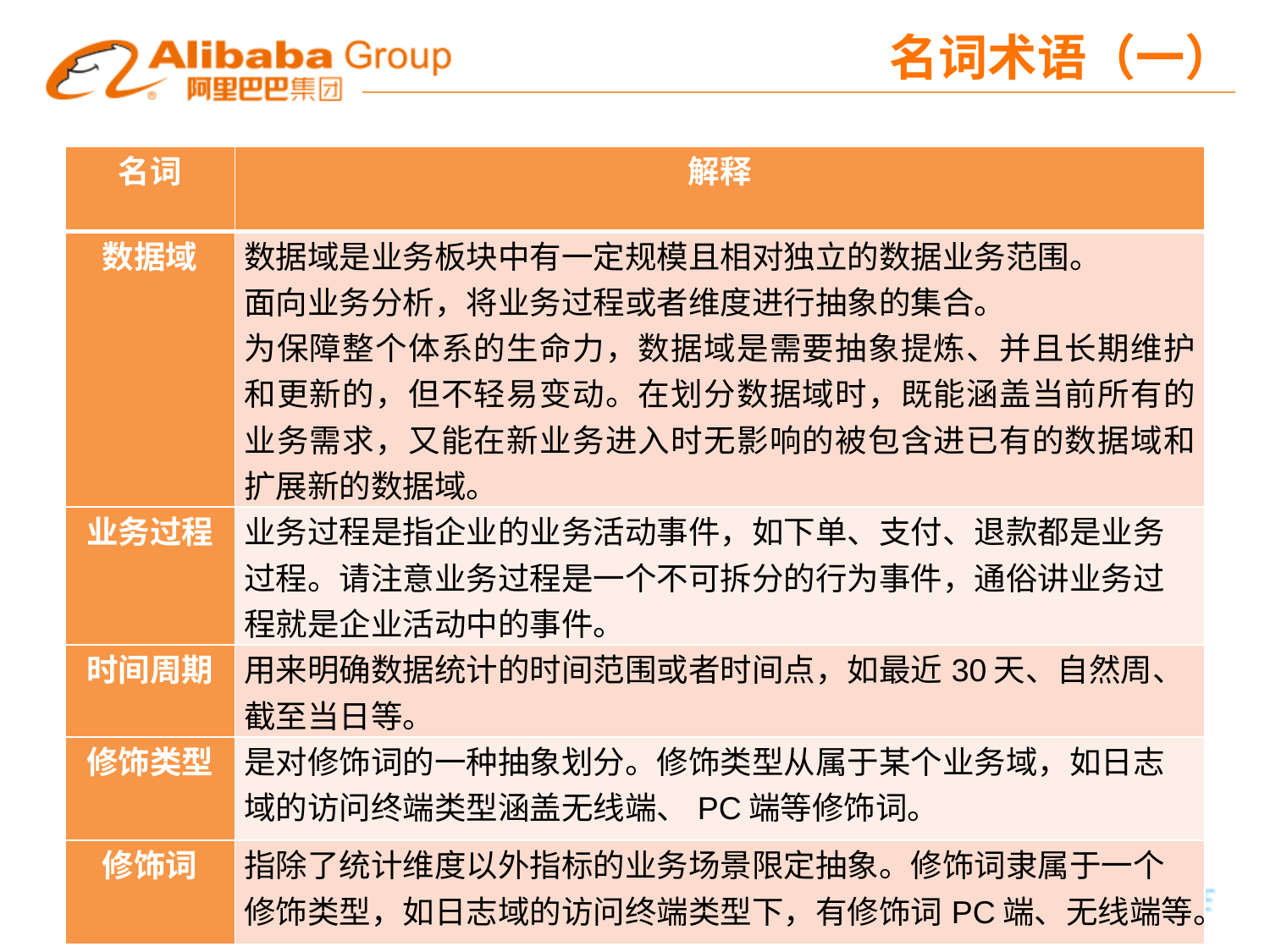

名词术语（一）
| 名词 | 解释 |
| --- | --- |
| 数据域 | 数据域是业务板块中有一定规模且相对独立的数据业务范围。 面向业务分析，将业务过程或者维度进行抽象的集合。 为保障整个体系的生命力，数据域是需要抽象提炼、并且长期维护和更新的，但不轻易变动。在划分数据域时，既能涵盖当前所有的业务需求，又能在新业务进入时无影响的被包含进已有的数据域和扩展新的数据域。 |
| 业务过程 | 业务过程是指企业的业务活动事件，如下单、支付、退款都是业务过程。请注意业务过程是一个不可拆分的行为事件，通俗讲业务过程就是企业活动中的事件。 |
| 时间周期 | 用来明确数据统计的时间范围或者时间点，如最近30天、自然周、截至当日等。 |
| 修饰类型 | 是对修饰词的一种抽象划分。修饰类型从属于某个业务域，如日志域的访问终端类型涵盖无线端、PC端等修饰词。 |
| 修饰词 | 指除了统计维度以外指标的业务场景限定抽象。修饰词隶属于一个修饰类型，如日志域的访问终端类型下，有修饰词PC端、无线端等。 |